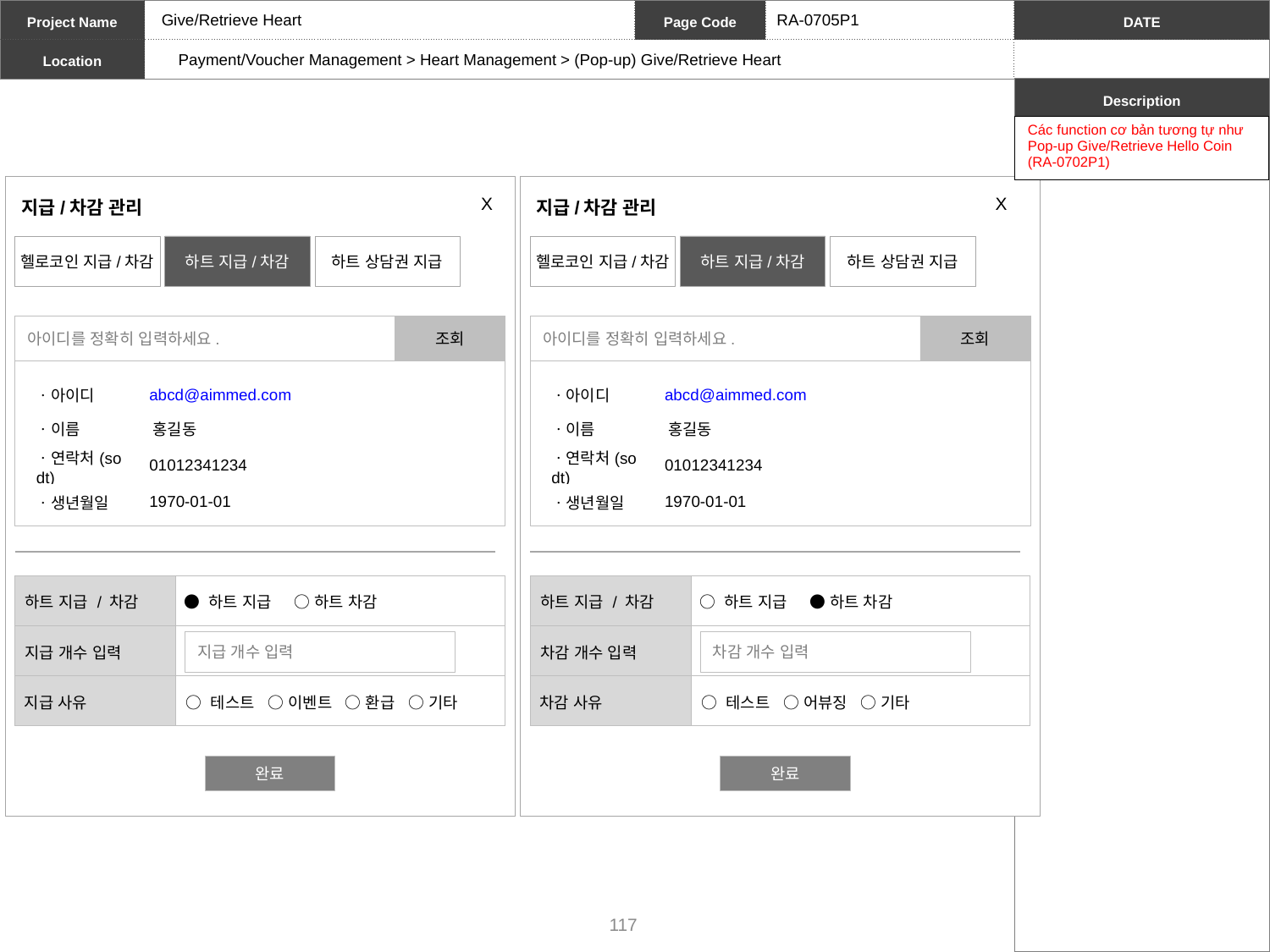

Give/Retrieve Heart
RA-0705P1
Payment/Voucher Management > Heart Management > (Pop-up) Give/Retrieve Heart
| Các function cơ bản tương tự như Pop-up Give/Retrieve Hello Coin (RA-0702P1) |
| --- |

X
X
지급/차감 관리
지급/차감 관리
헬로코인 지급/차감
하트 지급/차감
하트 상담권 지급
헬로코인 지급/차감
하트 지급/차감
하트 상담권 지급

아이디를 정확히 입력하세요.
조회

아이디를 정확히 입력하세요.
조회
| ㆍ아이디 | abcd@aimmed.com |
| --- | --- |
| ㆍ이름 | 홍길동 |
| ㆍ연락처(so dt) | 01012341234 |
| ㆍ생년월일 | 1970-01-01 |
| ㆍ아이디 | abcd@aimmed.com |
| --- | --- |
| ㆍ이름 | 홍길동 |
| ㆍ연락처(so dt) | 01012341234 |
| ㆍ생년월일 | 1970-01-01 |
| 하트 지급 / 차감 | ● 하트 지급 ○ 하트 차감 |
| --- | --- |
| 지급 개수 입력 |  |
| 지급 사유 | ○ 테스트 ○ 이벤트 ○ 환급 ○ 기타 |
| 하트 지급 / 차감 | ○ 하트 지급 ● 하트 차감 |
| --- | --- |
| 차감 개수 입력 |  |
| 차감 사유 | ○ 테스트 ○ 어뷰징 ○ 기타 |
지급 개수 입력
차감 개수 입력
완료
완료
117